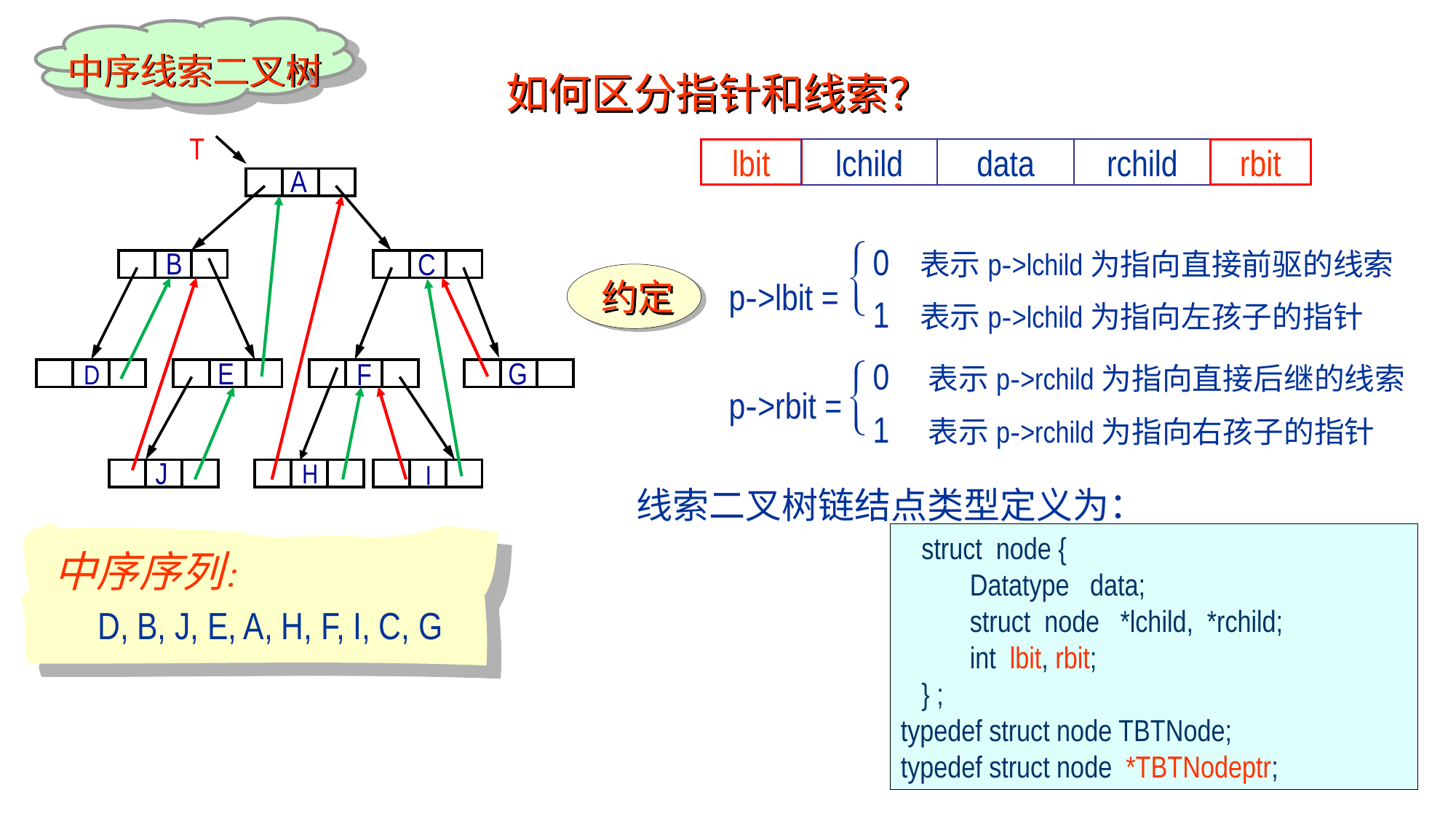

中序线索二叉树
如何区分指针和线索？
T

A

B
C

E
G
F
D

J
H
I

lbit
lchild
data
rchild
rbit

{
0 表示p->lchild为指向直接前驱的线索
1 表示p->lchild为指向左孩子的指针
0  表示p->rchild为指向直接后继的线索
1  表示p->rchild为指向右孩子的指针
p->lbit =
{
p->rbit =

约定
线索二叉树链结点类型定义为：

中序序列：
       D, B, J, E, A, H, F, I, C, G
   struct  node {
          Datatype   data;
          struct  node   *lchild,  *rchild;
          int  lbit, rbit;
   } ;
typedef struct node TBTNode;
typedef struct node  *TBTNodeptr;